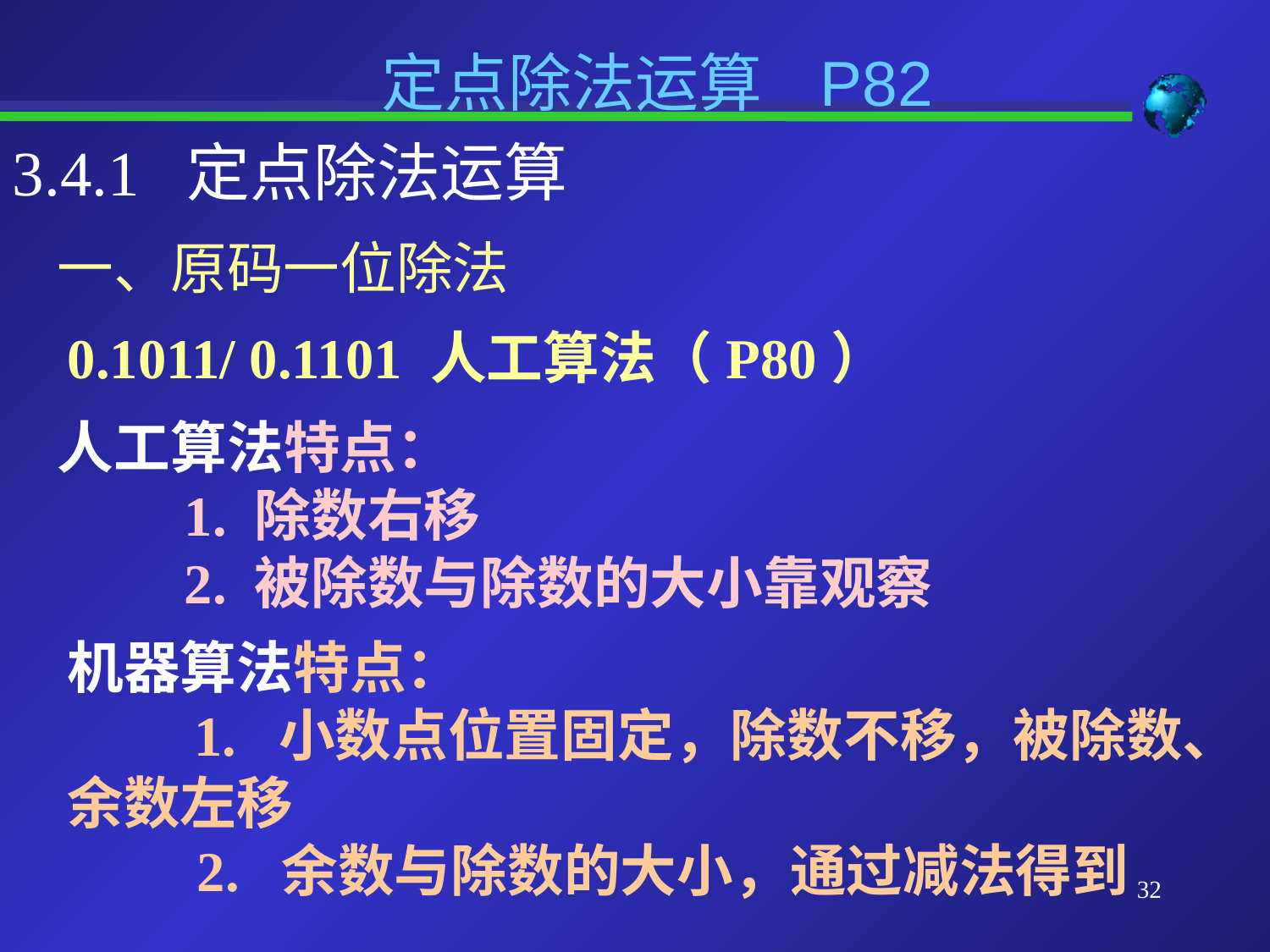

定点除法运算   P82
3.4.1  定点除法运算
一、原码一位除法
0.1011/ 0.1101 人工算法（P80）
人工算法特点：
	1. 除数右移
	2. 被除数与除数的大小靠观察

机器算法特点：
	1.  小数点位置固定，除数不移，被除数、余数左移
         2.  余数与除数的大小，通过减法得到

32